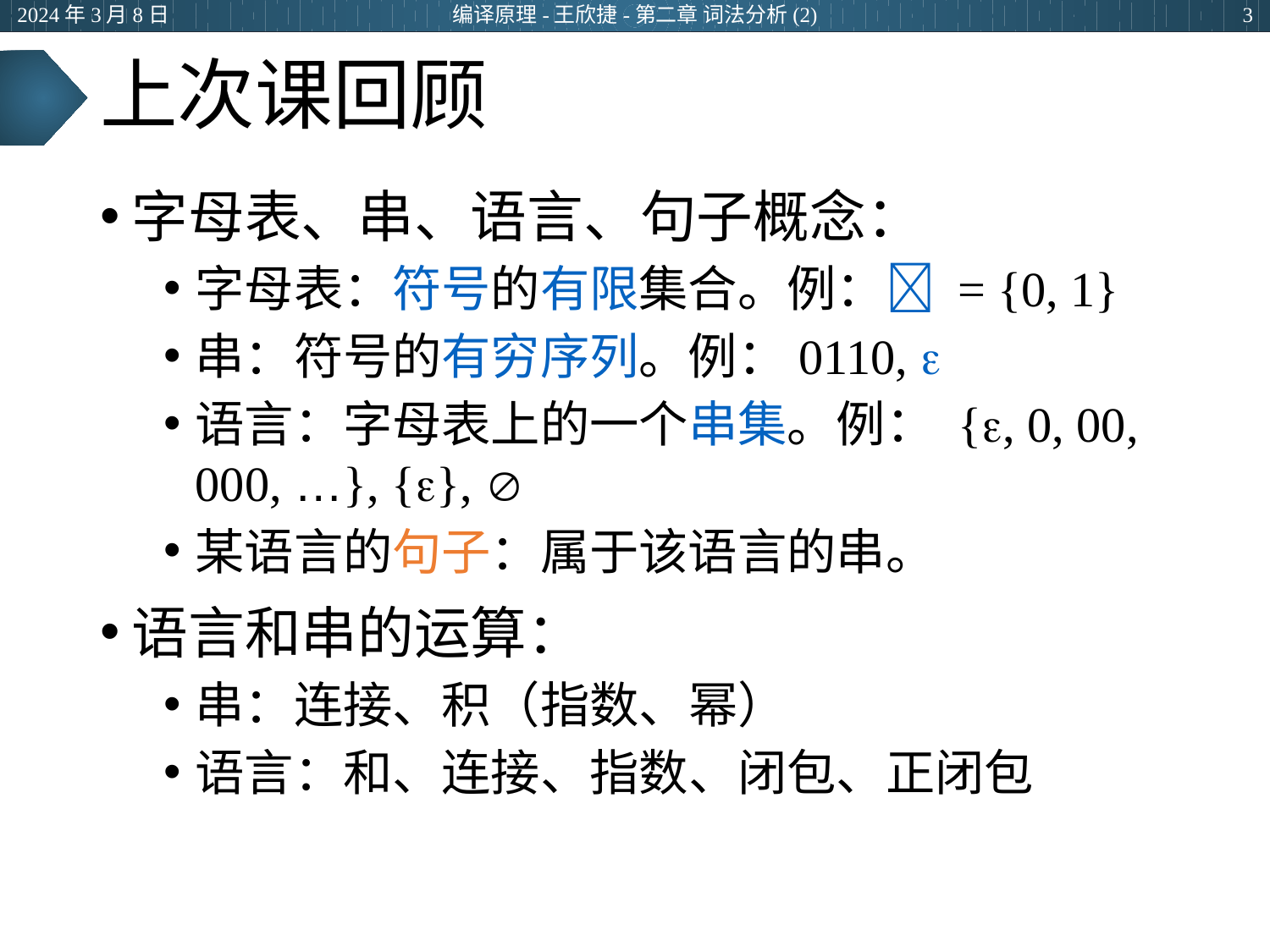

2024年3月8日
编译原理-王欣捷-第二章 词法分析(2)
3
# 上次课回顾
字母表、串、语言、句子概念：
字母表：符号的有限集合。例：∑ = {0, 1}
串：符号的有穷序列。例：0110, ε
语言：字母表上的一个串集。例： {ε, 0, 00, 000, …}, {ε}, ∅
某语言的句子：属于该语言的串。
语言和串的运算：
串：连接、积（指数、幂）
语言：和、连接、指数、闭包、正闭包